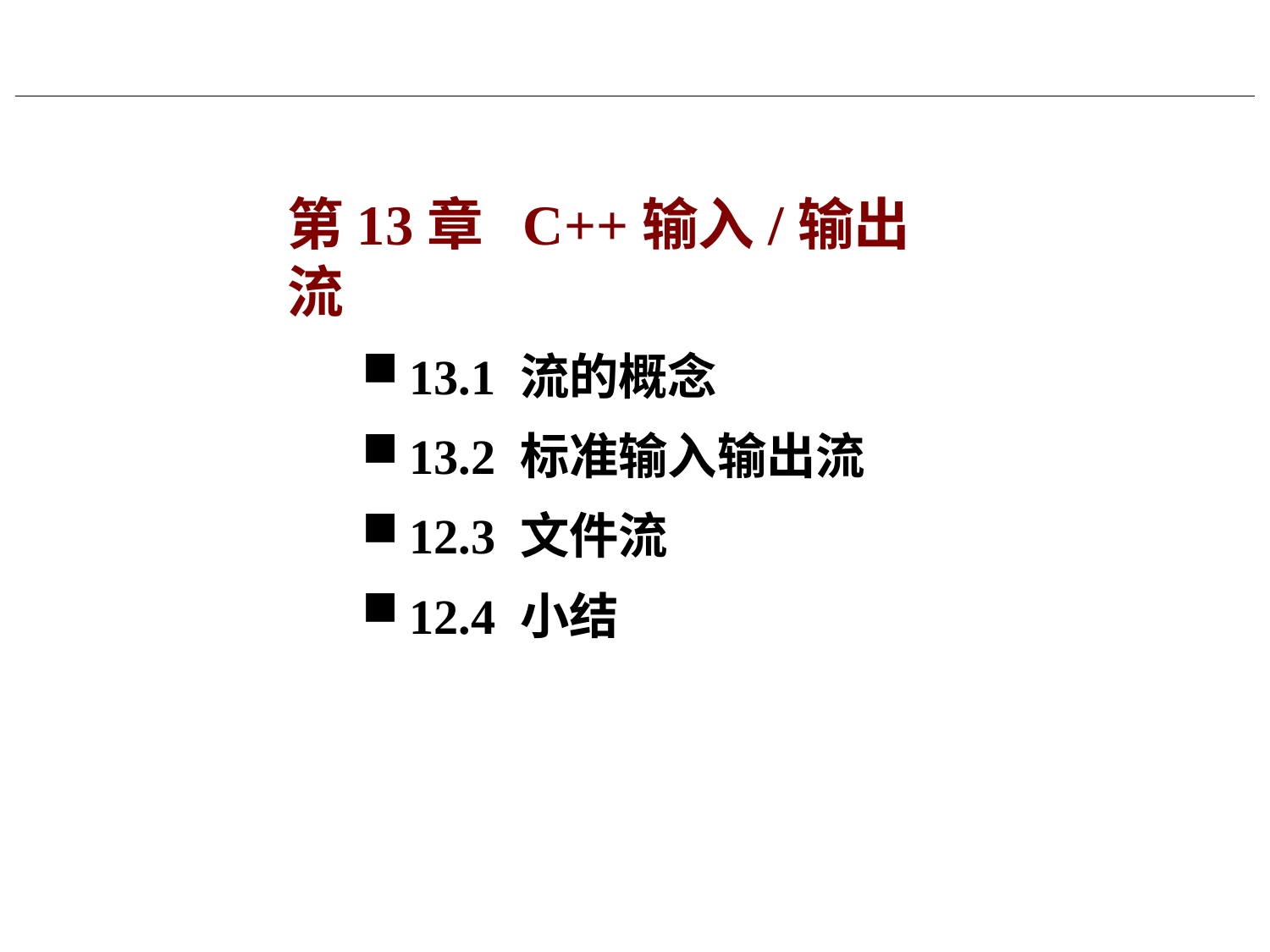

315
# 第13章  C++输入/输出流
13.1 流的概念
13.2 标准输入输出流
12.3 文件流
12.4 小结